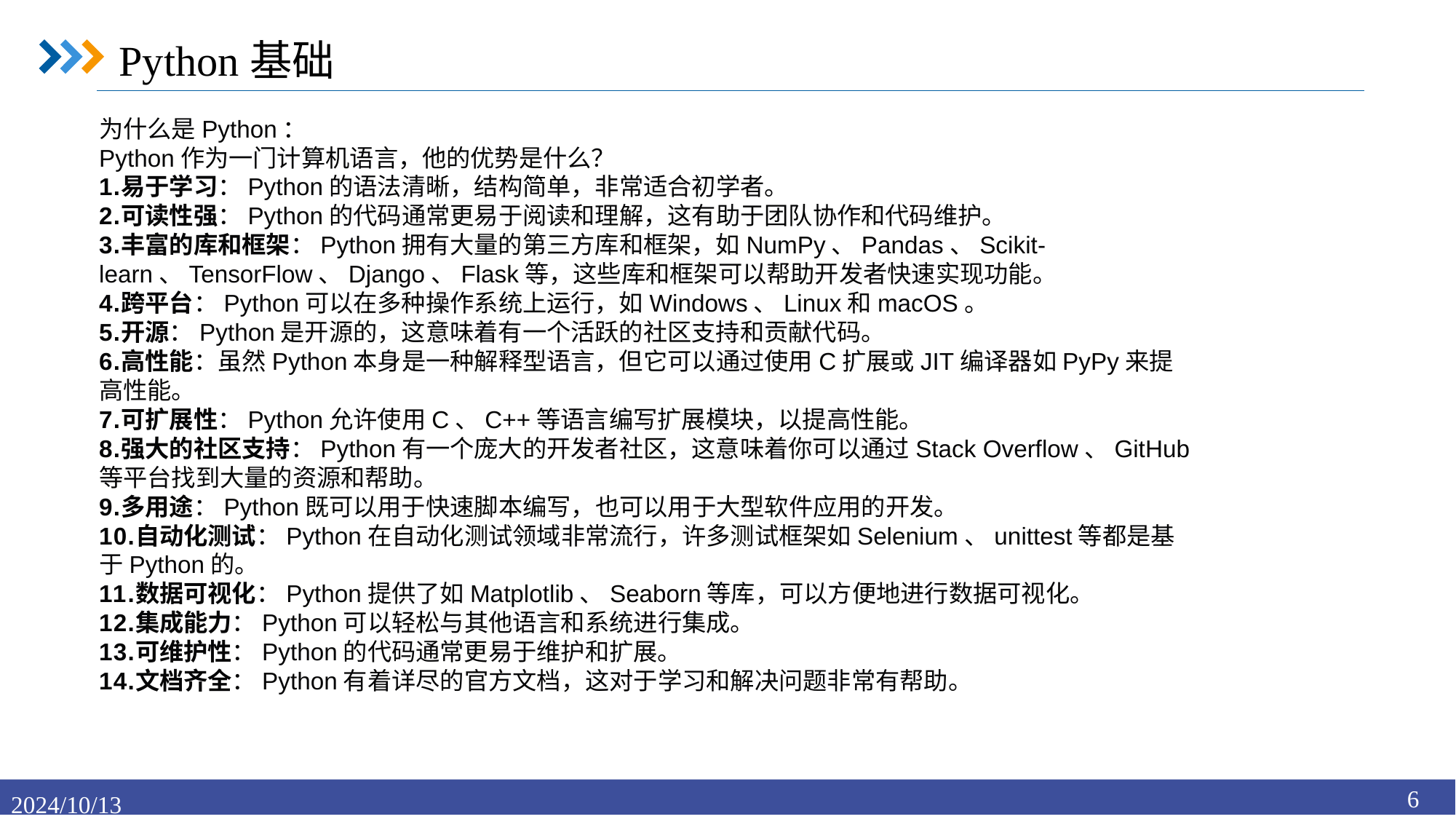

Python基础
为什么是Python：
Python作为一门计算机语言，他的优势是什么？
易于学习：Python的语法清晰，结构简单，非常适合初学者。
可读性强：Python的代码通常更易于阅读和理解，这有助于团队协作和代码维护。
丰富的库和框架：Python拥有大量的第三方库和框架，如NumPy、Pandas、Scikit-learn、TensorFlow、Django、Flask等，这些库和框架可以帮助开发者快速实现功能。
跨平台：Python可以在多种操作系统上运行，如Windows、Linux和macOS。
开源：Python是开源的，这意味着有一个活跃的社区支持和贡献代码。
高性能：虽然Python本身是一种解释型语言，但它可以通过使用C扩展或JIT编译器如PyPy来提高性能。
可扩展性：Python允许使用C、C++等语言编写扩展模块，以提高性能。
强大的社区支持：Python有一个庞大的开发者社区，这意味着你可以通过Stack Overflow、GitHub等平台找到大量的资源和帮助。
多用途：Python既可以用于快速脚本编写，也可以用于大型软件应用的开发。
自动化测试：Python在自动化测试领域非常流行，许多测试框架如Selenium、unittest等都是基于Python的。
数据可视化：Python提供了如Matplotlib、Seaborn等库，可以方便地进行数据可视化。
集成能力：Python可以轻松与其他语言和系统进行集成。
可维护性：Python的代码通常更易于维护和扩展。
文档齐全：Python有着详尽的官方文档，这对于学习和解决问题非常有帮助。